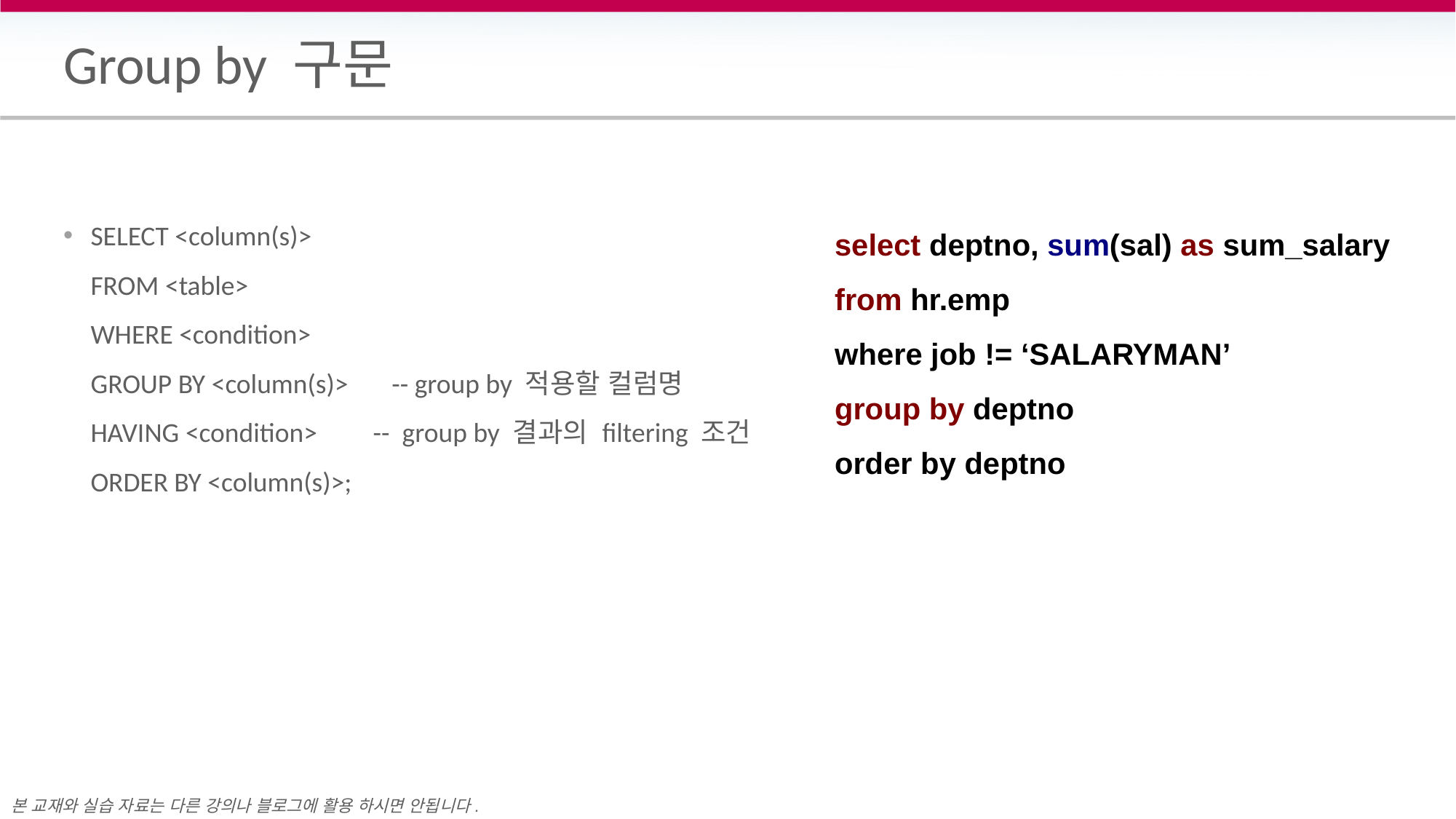

# Group by 구문
SELECT <column(s)>
FROM <table>
WHERE <condition>         
GROUP BY <column(s)>       -- group by 적용할 컬럼명
HAVING <condition>         --  group by 결과의 filtering 조건
ORDER BY <column(s)>;
select deptno, sum(sal) as sum_salary
from hr.emp
where job != ‘SALARYMAN’
group by deptno
order by deptno